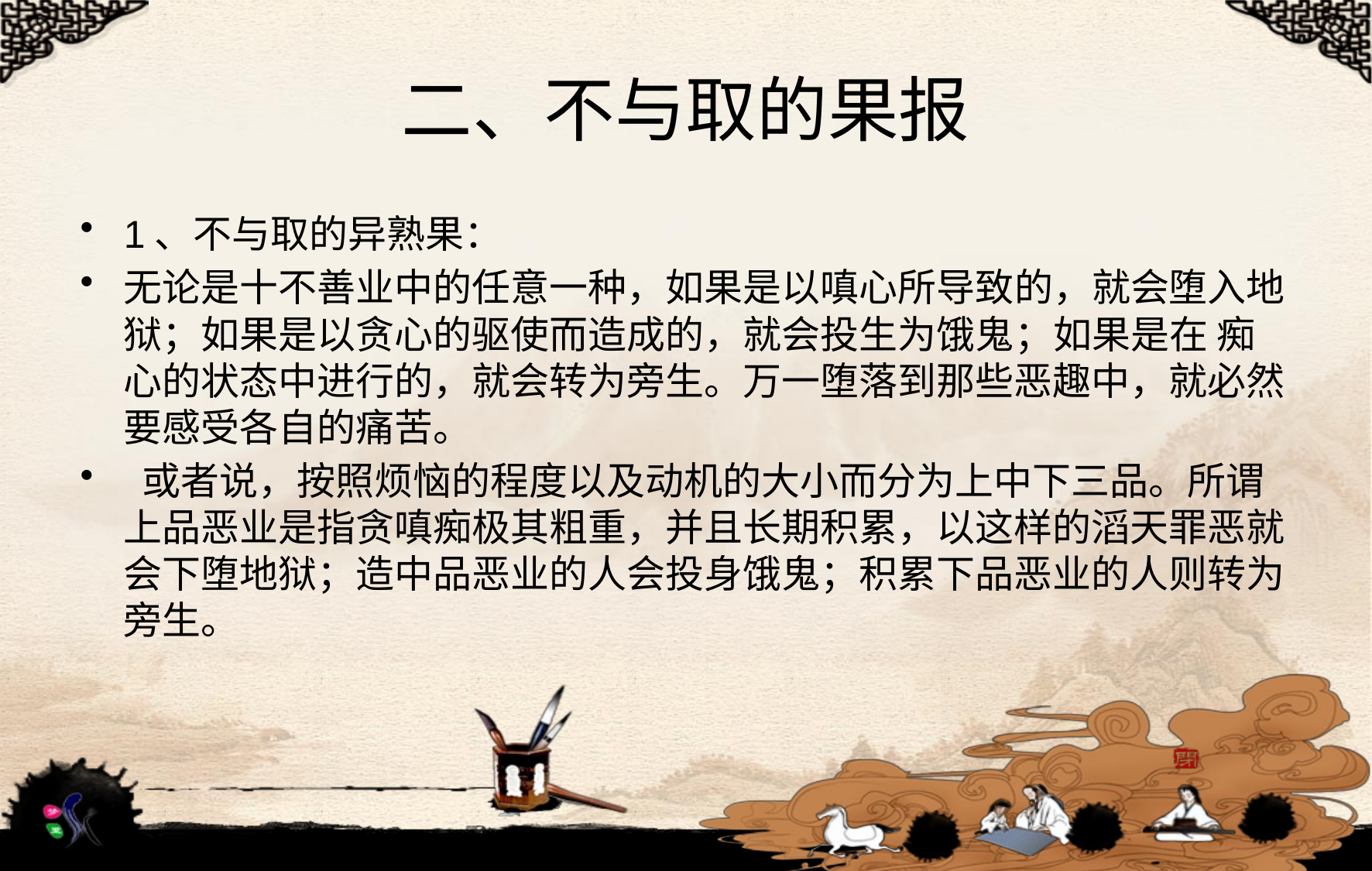

# 二、不与取的果报
1、不与取的异熟果：
无论是十不善业中的任意一种，如果是以嗔心所导致的，就会堕入地狱；如果是以贪心的驱使而造成的，就会投生为饿鬼；如果是在 痴心的状态中进行的，就会转为旁生。万一堕落到那些恶趣中，就必然要感受各自的痛苦。
 或者说，按照烦恼的程度以及动机的大小而分为上中下三品。所谓上品恶业是指贪嗔痴极其粗重，并且长期积累，以这样的滔天罪恶就会下堕地狱；造中品恶业的人会投身饿鬼；积累下品恶业的人则转为旁生。